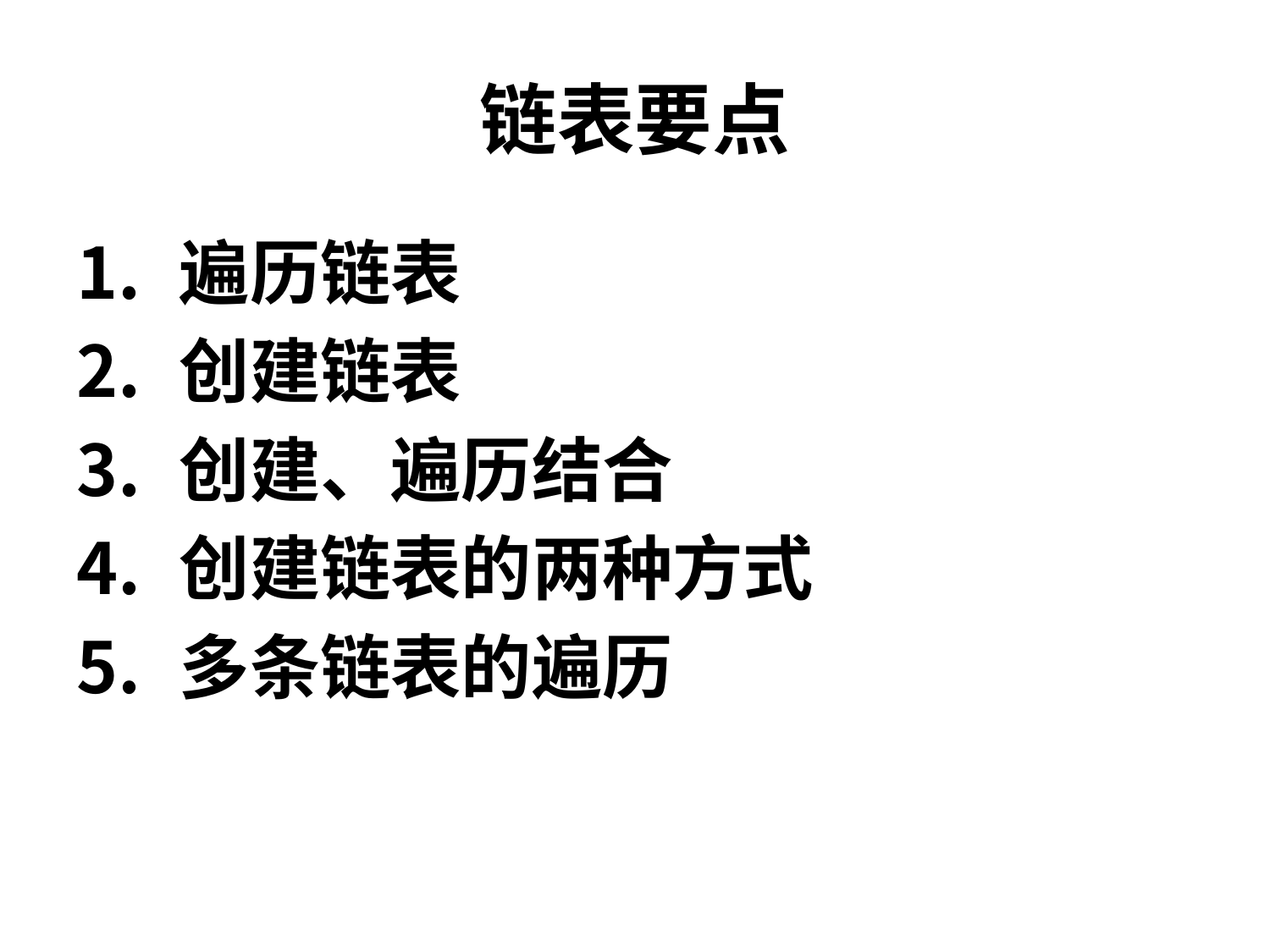

# 链表要点
遍历链表
创建链表
创建、遍历结合
创建链表的两种方式
多条链表的遍历